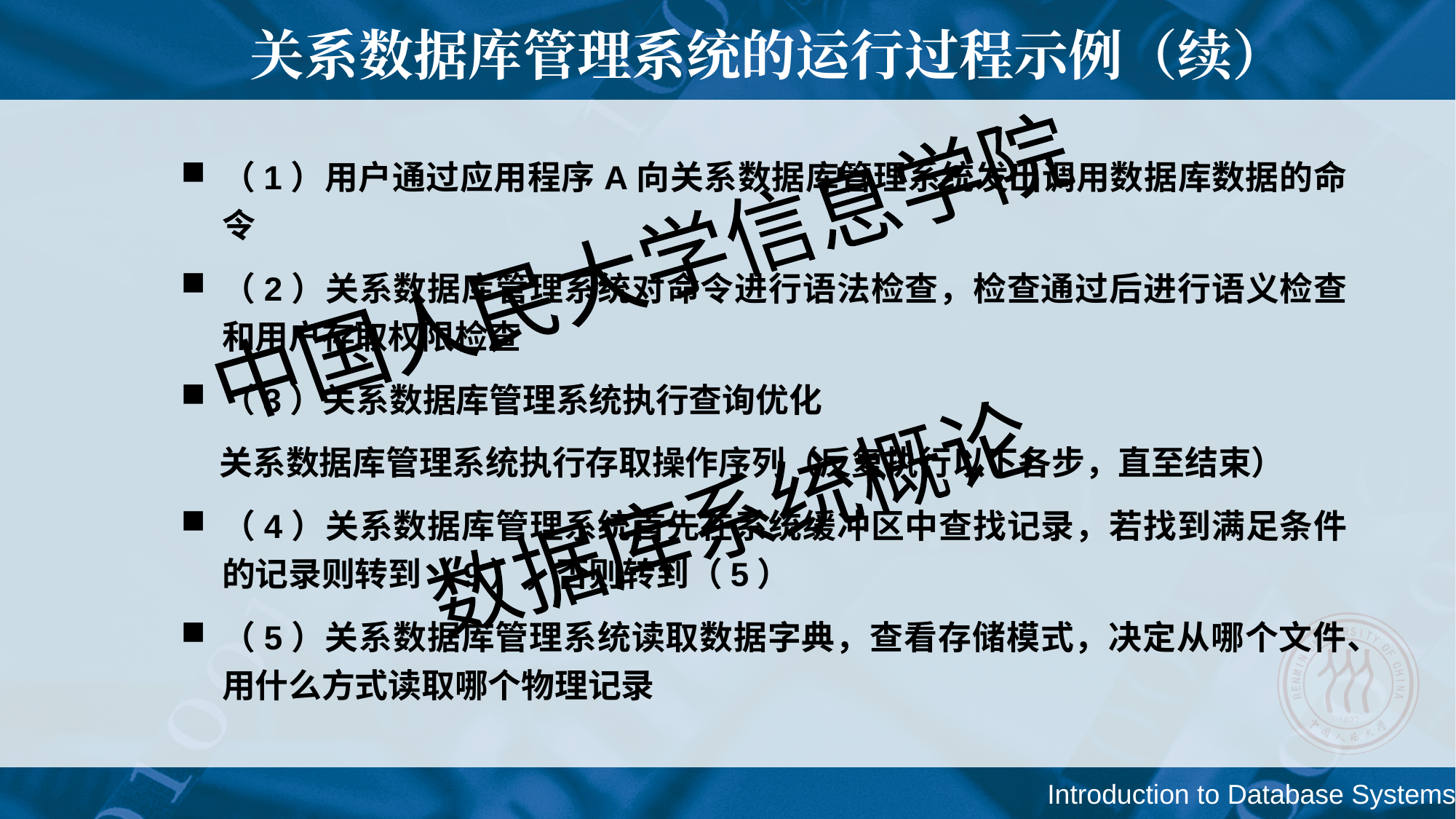

关系数据库管理系统的运行过程示例（续）
（1）用户通过应用程序A向关系数据库管理系统发出调用数据库数据的命令
（2）关系数据库管理系统对命令进行语法检查，检查通过后进行语义检查和用户存取权限检查
（3）关系数据库管理系统执行查询优化
    关系数据库管理系统执行存取操作序列（反复执行以下各步，直至结束）
（4）关系数据库管理系统首先在系统缓冲区中查找记录，若找到满足条件的记录则转到（9），否则转到（5）
（5）关系数据库管理系统读取数据字典，查看存储模式，决定从哪个文件、用什么方式读取哪个物理记录